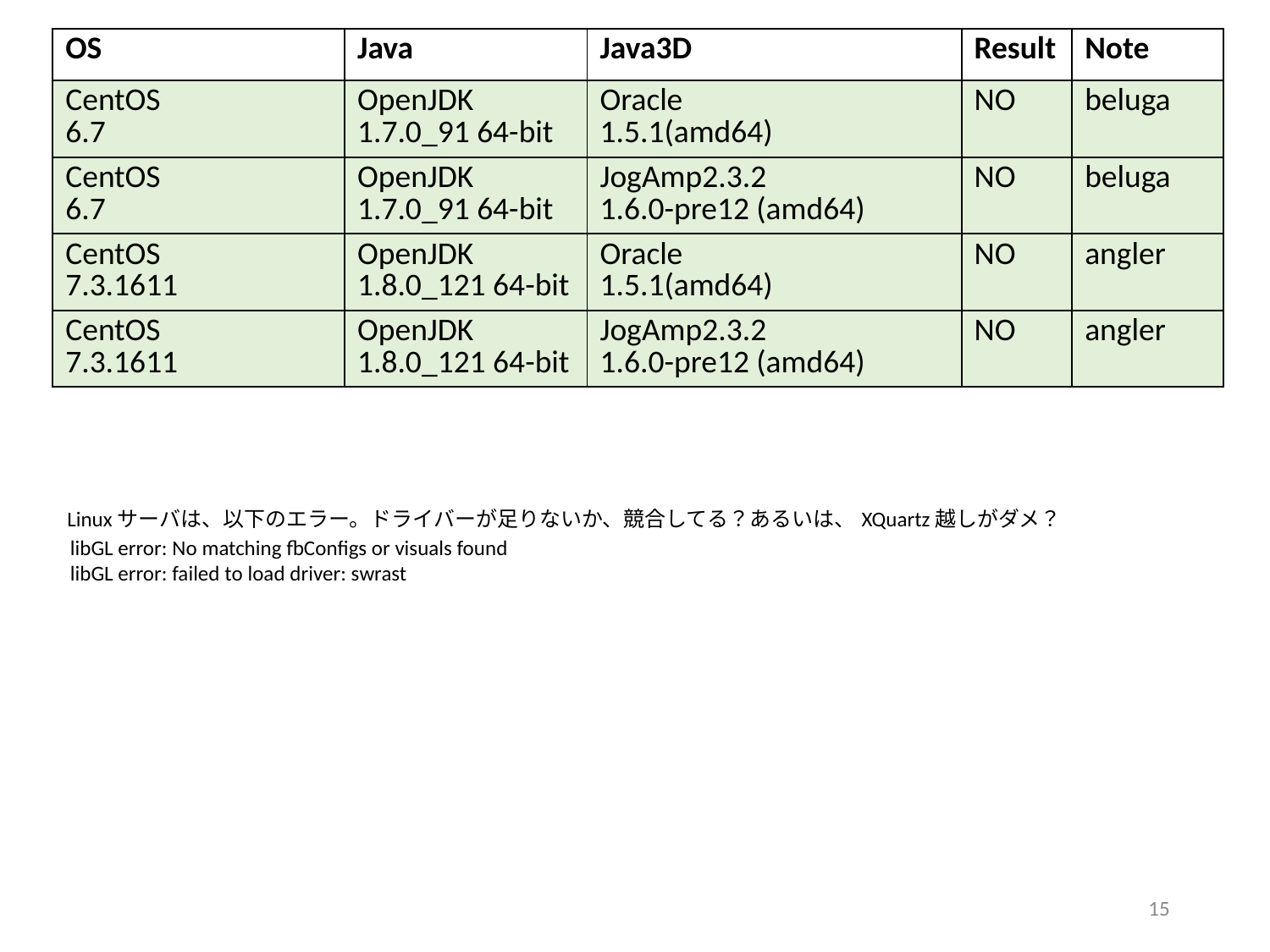

| OS | Java | Java3D | Result | Note |
| --- | --- | --- | --- | --- |
| CentOS 6.7 | OpenJDK 1.7.0\_91 64-bit | Oracle 1.5.1(amd64) | NO | beluga |
| CentOS 6.7 | OpenJDK 1.7.0\_91 64-bit | JogAmp2.3.2 1.6.0-pre12 (amd64) | NO | beluga |
| CentOS 7.3.1611 | OpenJDK 1.8.0\_121 64-bit | Oracle 1.5.1(amd64) | NO | angler |
| CentOS 7.3.1611 | OpenJDK 1.8.0\_121 64-bit | JogAmp2.3.2 1.6.0-pre12 (amd64) | NO | angler |
Linuxサーバは、以下のエラー。ドライバーが足りないか、競合してる？あるいは、XQuartz越しがダメ？
libGL error: No matching fbConfigs or visuals found
libGL error: failed to load driver: swrast
15